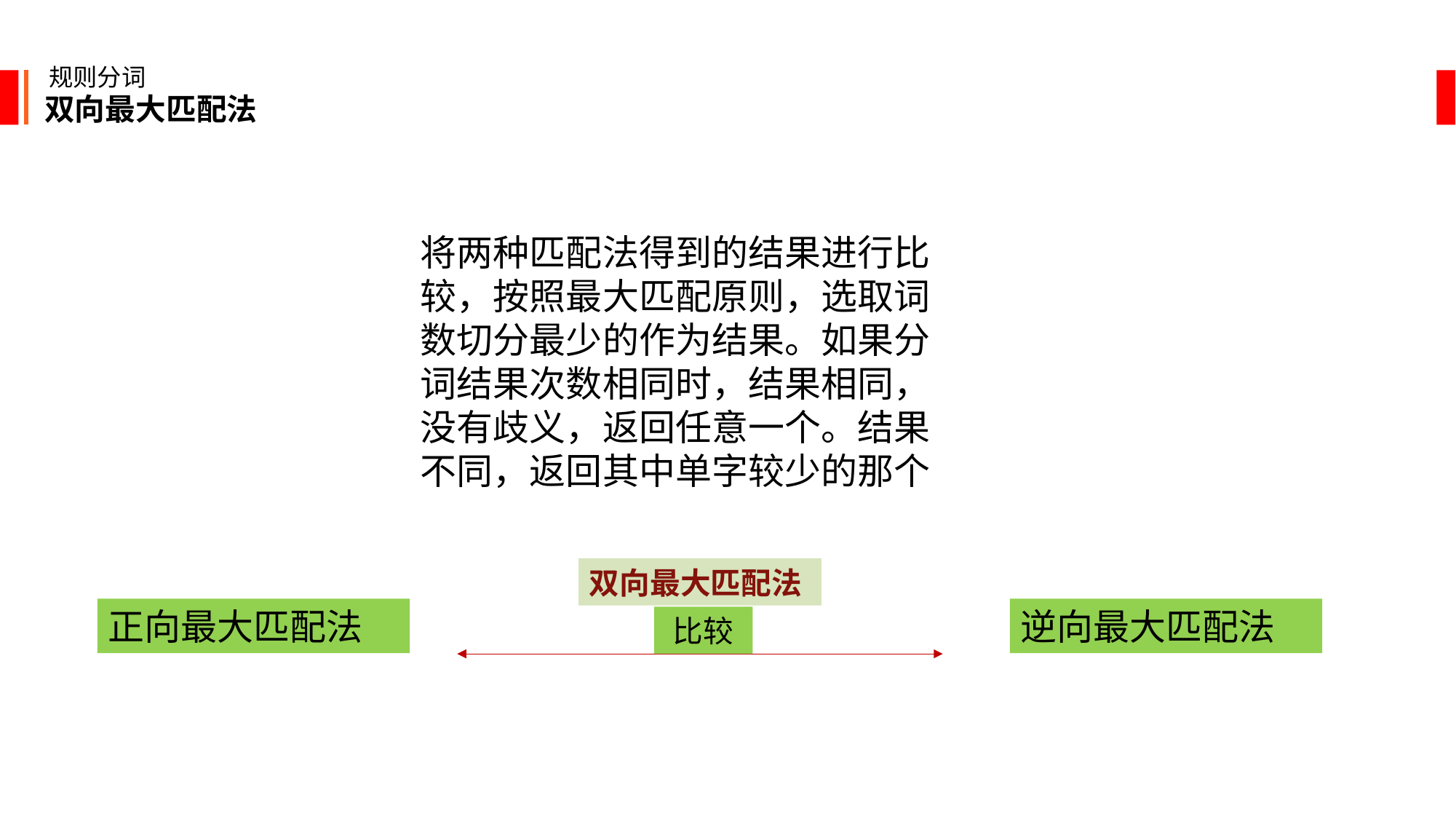

规则分词

双向最大匹配法
将两种匹配法得到的结果进行比较，按照最大匹配原则，选取词数切分最少的作为结果。如果分词结果次数相同时，结果相同，没有歧义，返回任意一个。结果不同，返回其中单字较少的那个
双向最大匹配法
正向最大匹配法
逆向最大匹配法
比较